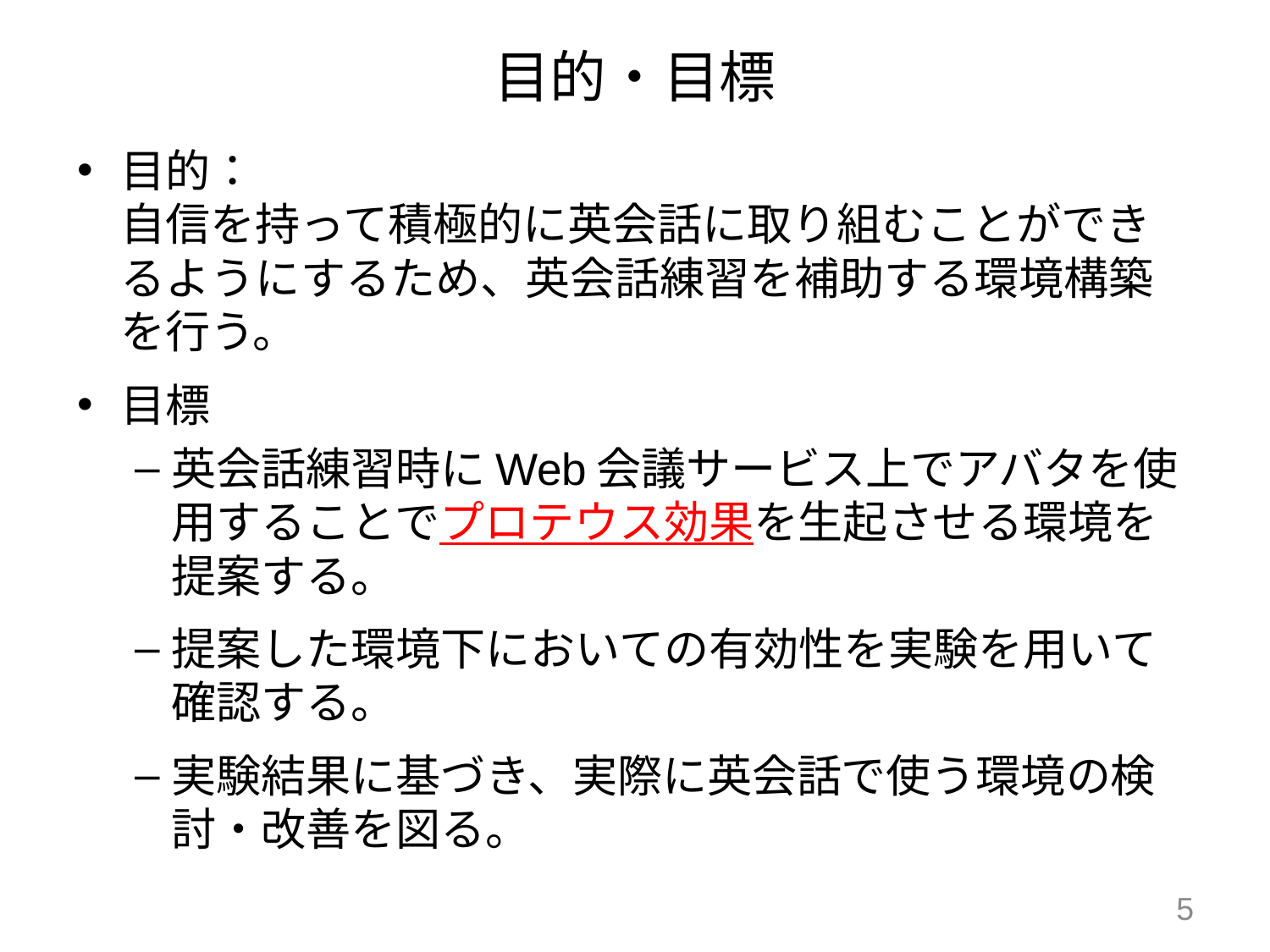

# 目的・目標
目的：
自信を持って積極的に英会話に取り組むことができるようにするため、英会話練習を補助する環境構築を行う。
目標
英会話練習時にWeb会議サービス上でアバタを使用することでプロテウス効果を生起させる環境を提案する。
提案した環境下においての有効性を実験を用いて確認する。
実験結果に基づき、実際に英会話で使う環境の検討・改善を図る。
5